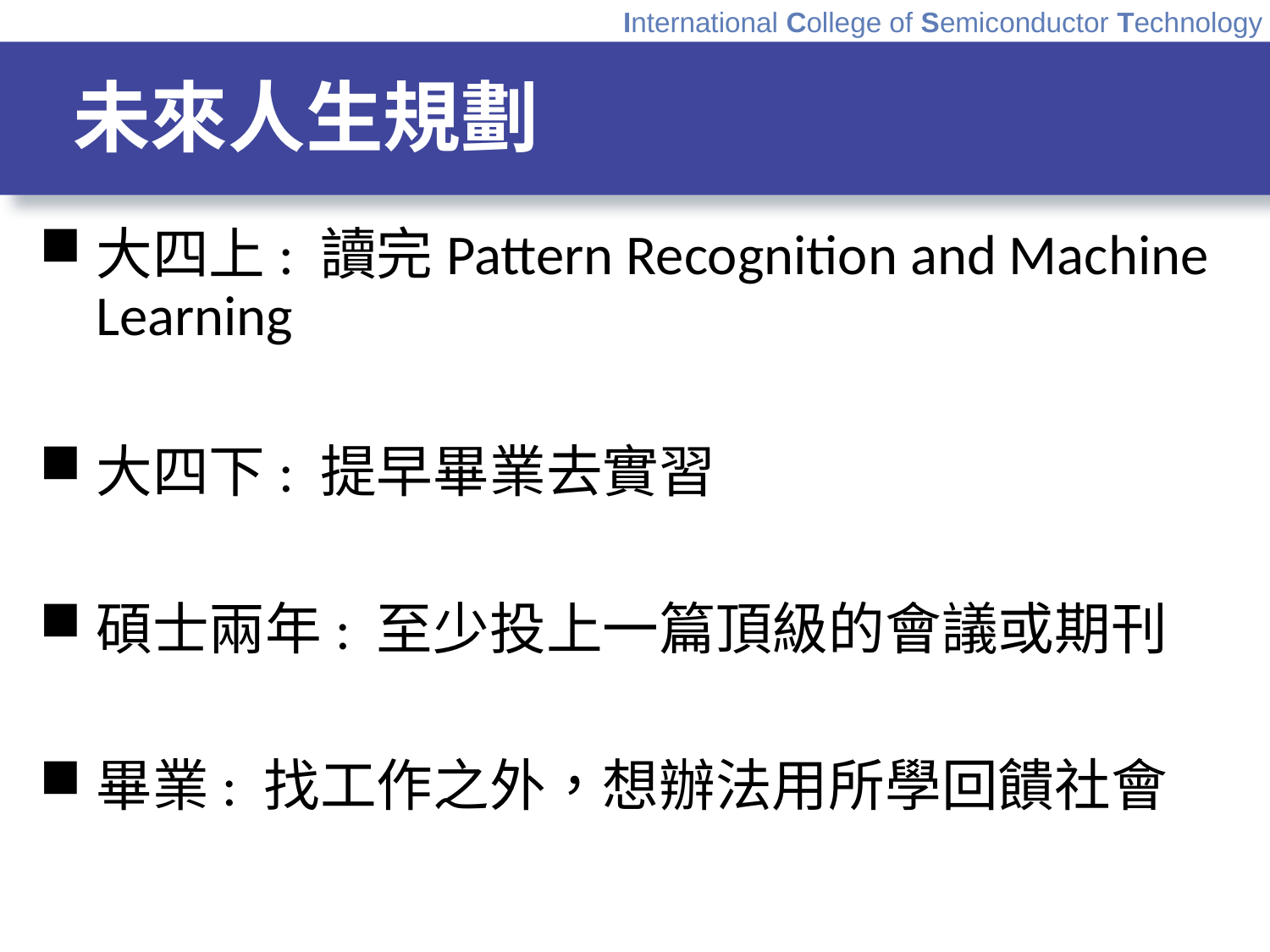

# 未來人生規劃
大四上: 讀完Pattern Recognition and Machine Learning

大四下: 提早畢業去實習

碩士兩年: 至少投上一篇頂級的會議或期刊

畢業: 找工作之外，想辦法用所學回饋社會